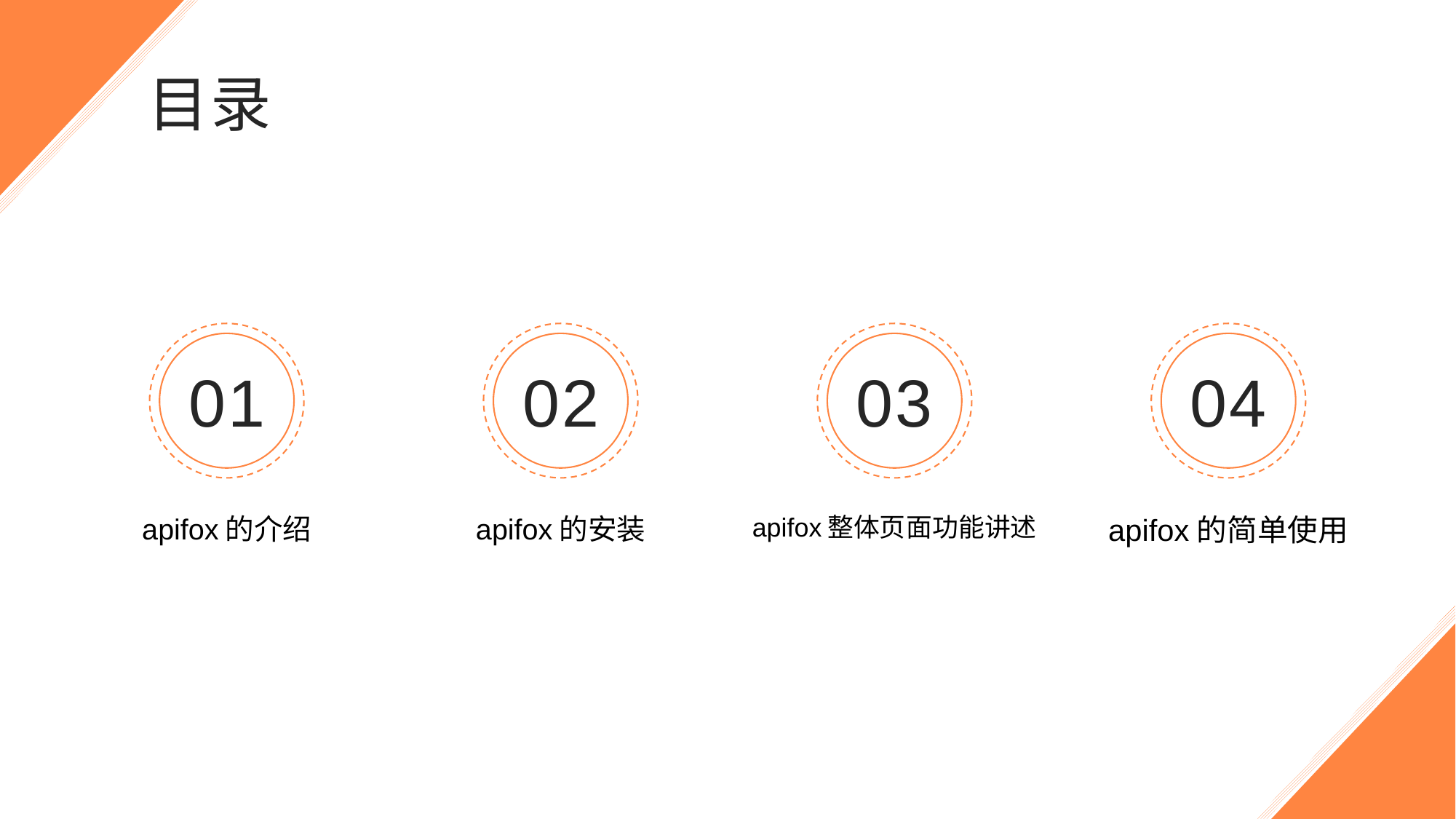

目录

01

02

03

04
apifox的介绍
apifox的安装
apifox整体页面功能讲述
apifox的简单使用